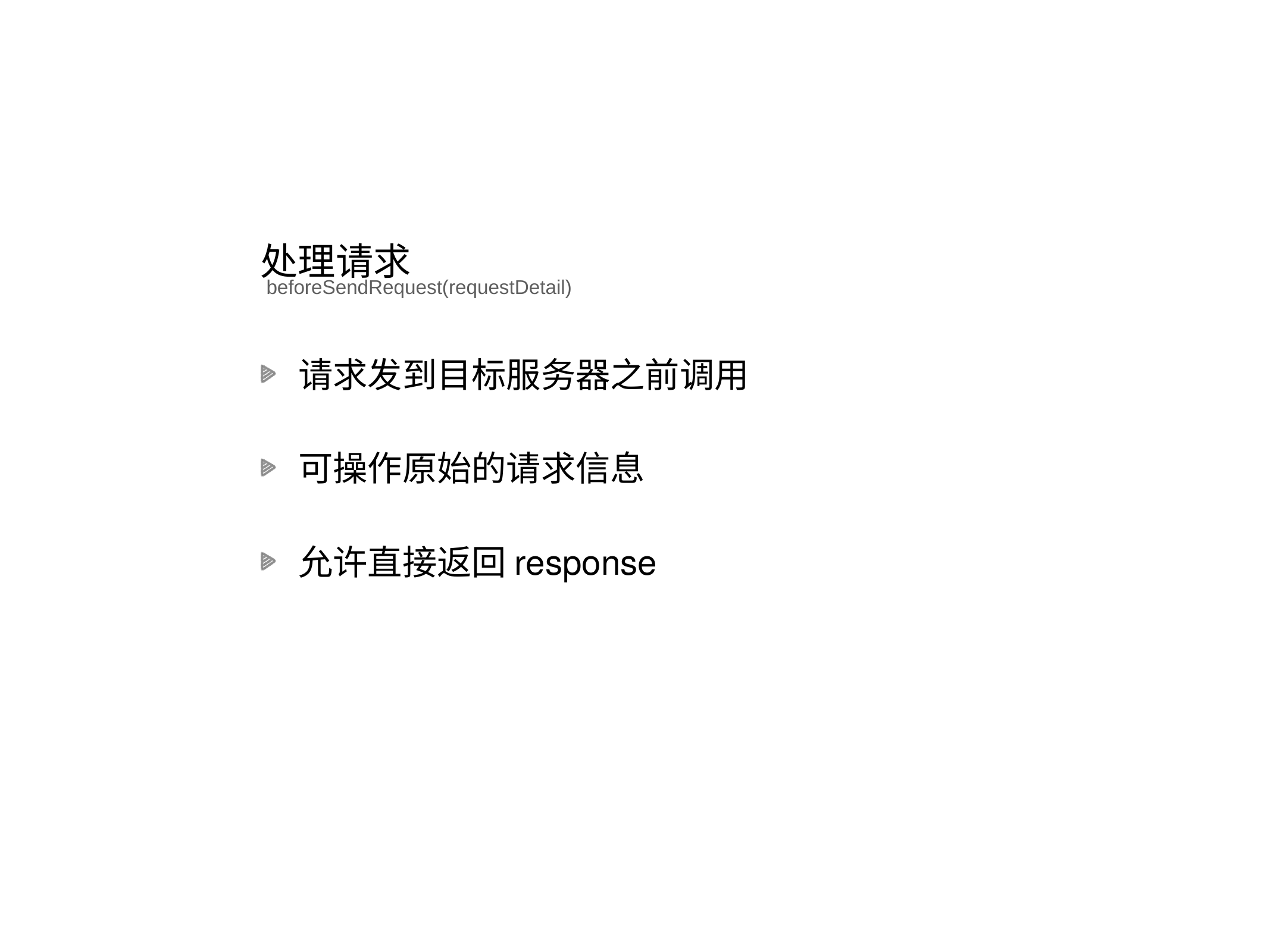

# 处理请求
beforeSendRequest(requestDetail)
 请求发到目标服务器之前调用
 可操作原始的请求信息
 允许直接返回response